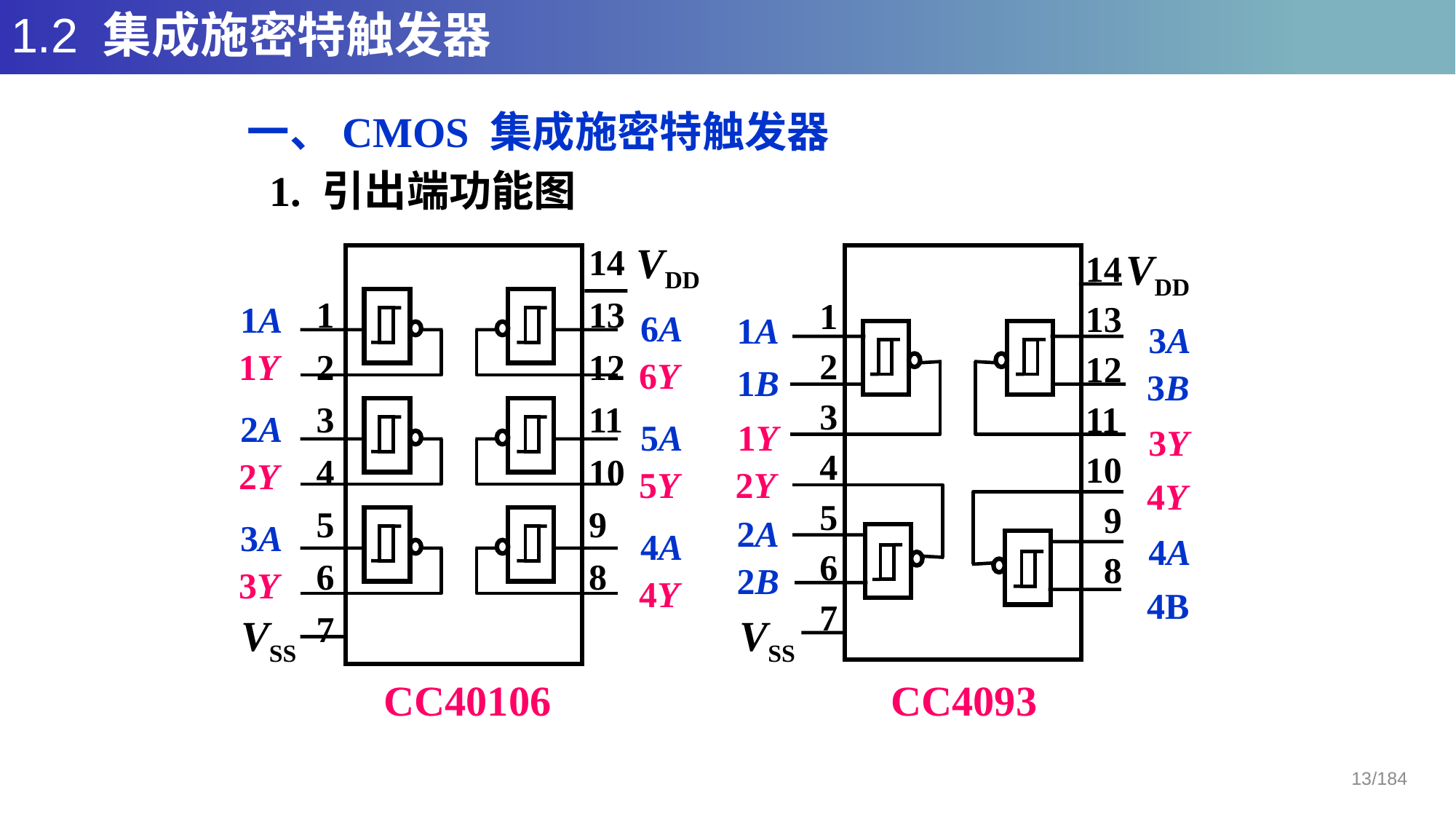

# 1.2 集成施密特触发器
一、CMOS 集成施密特触发器
1. 引出端功能图
14
13
12
11
10
9
8
VDD

1
2
3
4
5
6
7

1A

1Y

6A
6Y

2A

2Y
5A
5Y

3A

3Y
4A
4Y
VSS

14
13
12
11
10
  9
  8
VDD

1
2
3
4
5
6
7

1A

1B

1Y
3A

3B
3Y
2Y
4Y

2A
4A
2B
4B
VSS

CC40106
CC4093
13/184